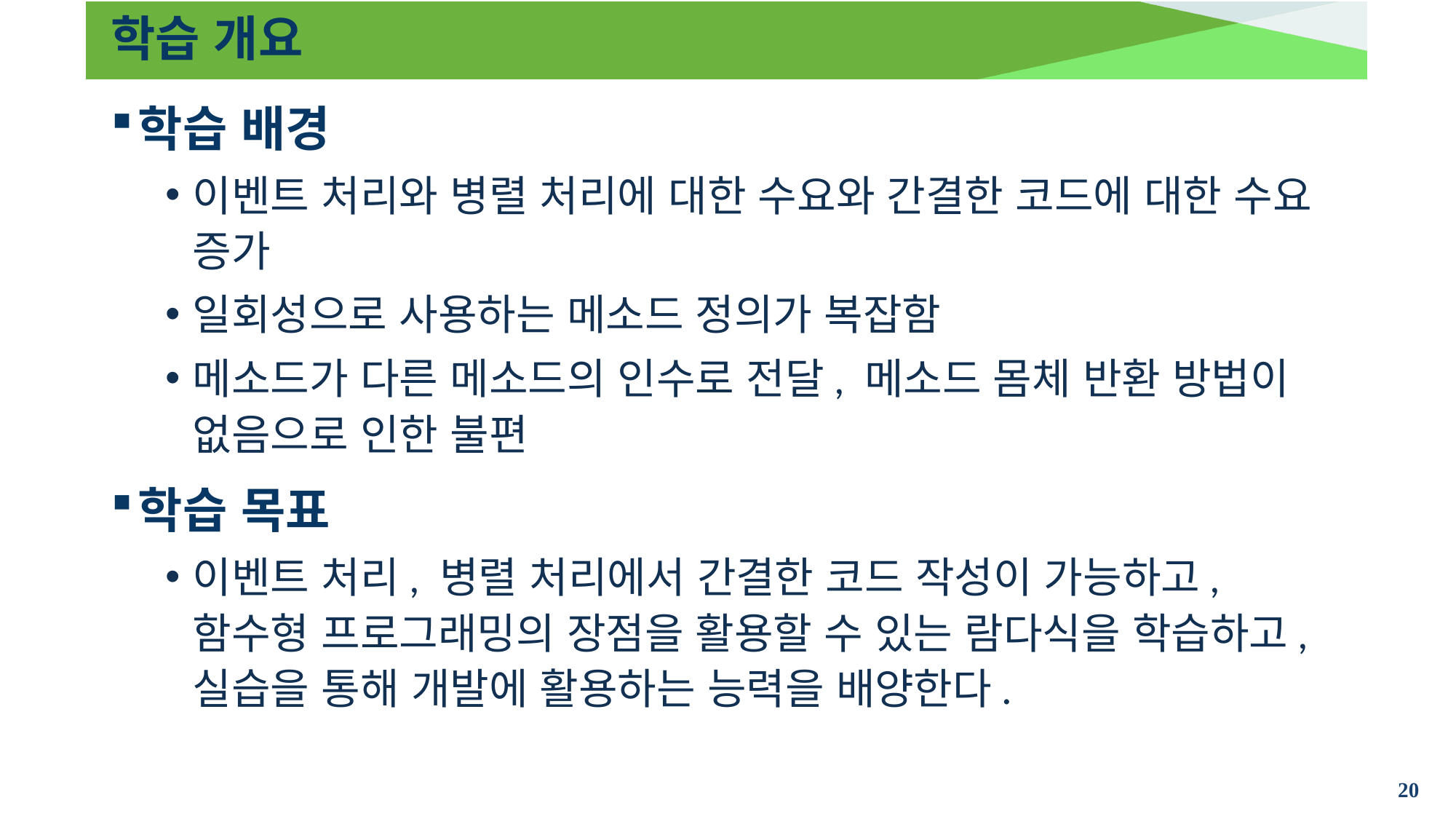

# 학습 개요
학습 배경
이벤트 처리와 병렬 처리에 대한 수요와 간결한 코드에 대한 수요 증가
일회성으로 사용하는 메소드 정의가 복잡함
메소드가 다른 메소드의 인수로 전달, 메소드 몸체 반환 방법이 없음으로 인한 불편
학습 목표
이벤트 처리, 병렬 처리에서 간결한 코드 작성이 가능하고, 함수형 프로그래밍의 장점을 활용할 수 있는 람다식을 학습하고, 실습을 통해 개발에 활용하는 능력을 배양한다.
20